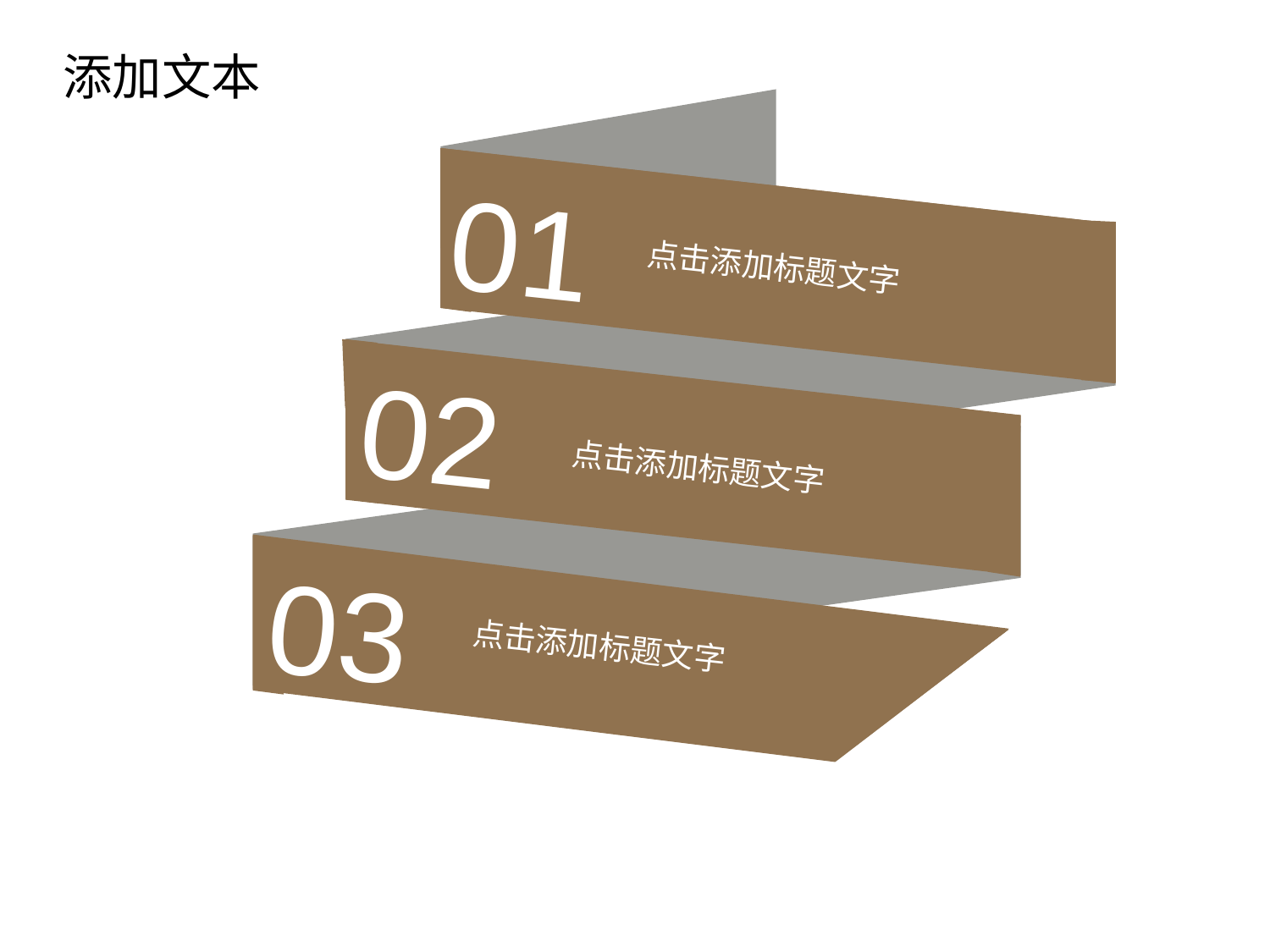

添加文本

01

点击添加标题文字
点击添加文本

02
点击添加文本

点击添加标题文字

03
点击添加文本
点击添加标题文字
点击添加文本